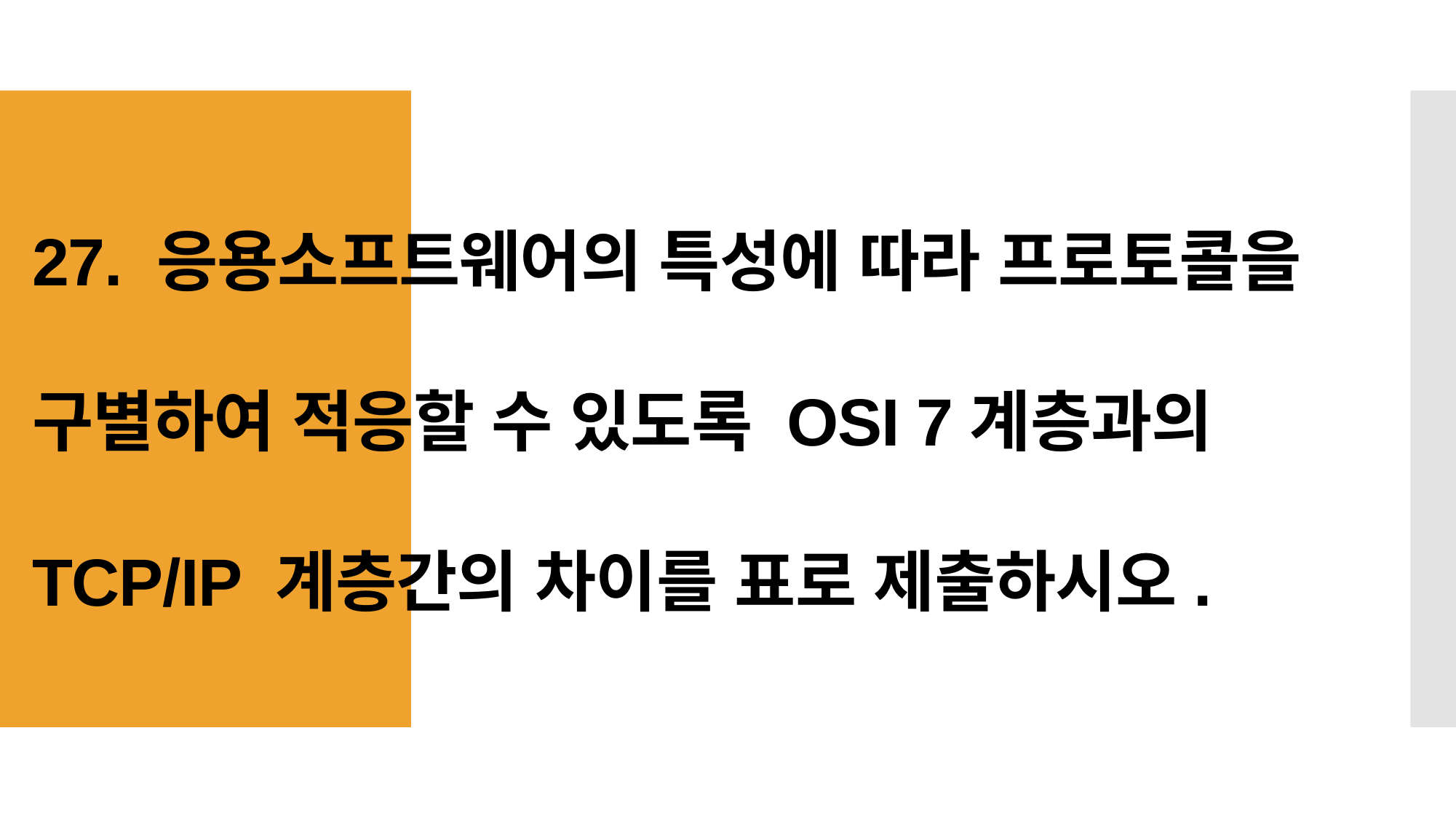

# 27. 응용소프트웨어의 특성에 따라 프로토콜을 구별하여 적응할 수 있도록 OSI 7계층과의 TCP/IP 계층간의 차이를 표로 제출하시오.